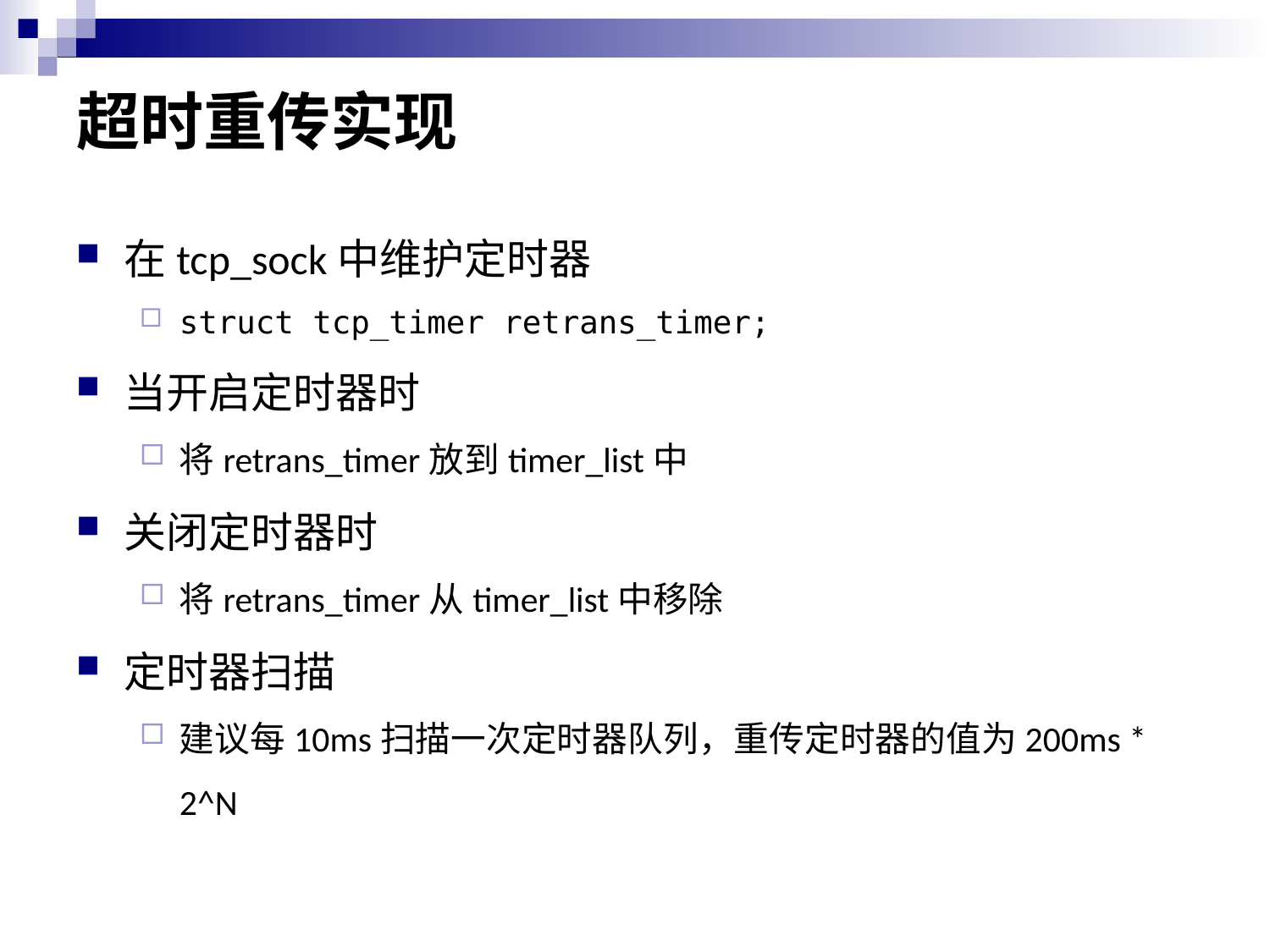

# 超时重传实现
在tcp_sock中维护定时器
struct tcp_timer retrans_timer;
当开启定时器时
将retrans_timer放到timer_list中
关闭定时器时
将retrans_timer从timer_list中移除
定时器扫描
建议每10ms扫描一次定时器队列，重传定时器的值为200ms * 2^N
12